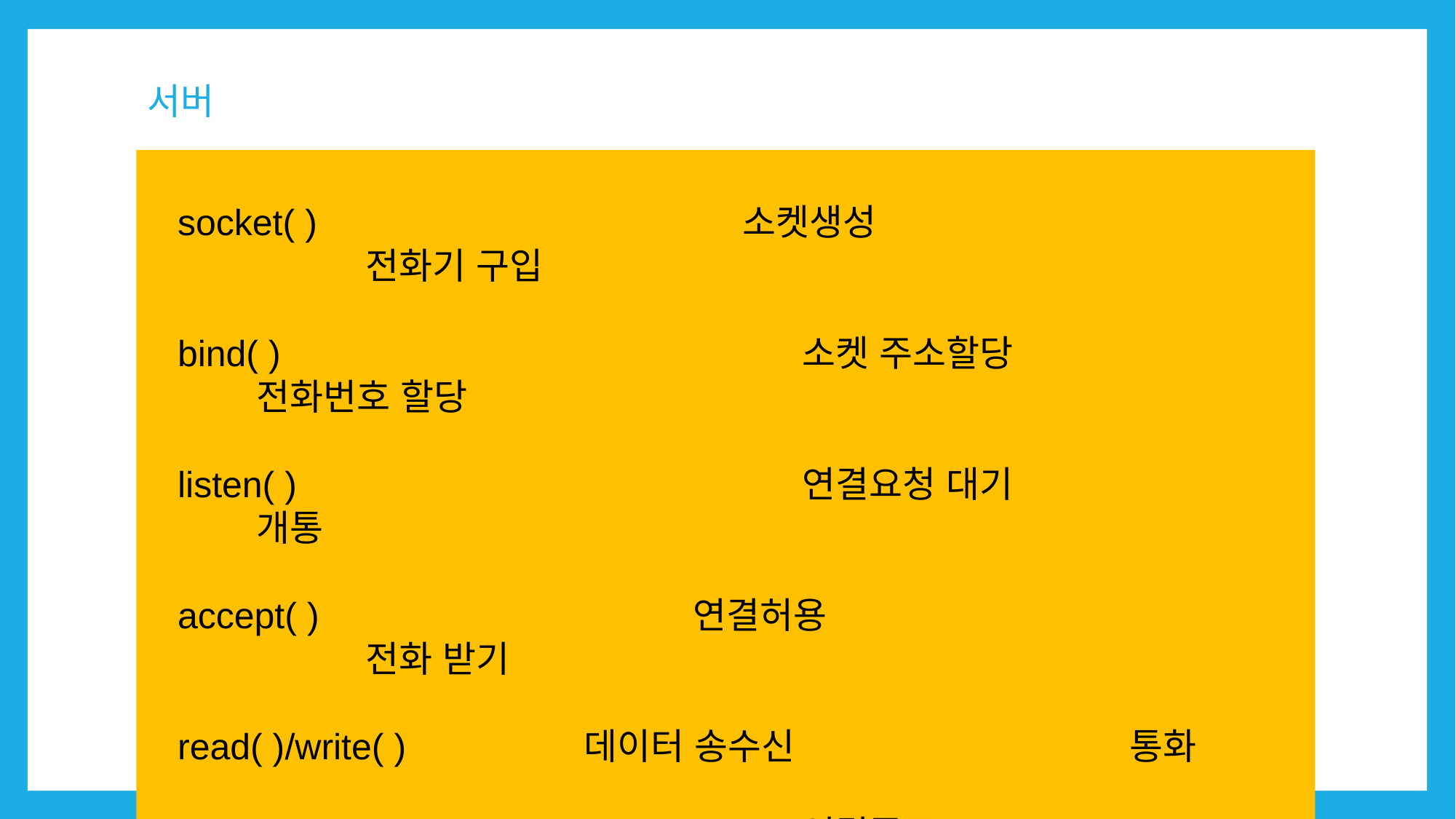

# 서버

   socket( )				    소켓생성						전화기 구입

   bind( )					소켓 주소할당				전화번호 할당

   listen( )					연결요청 대기				개통

   accept( )				연결허용						전화 받기

   read( )/write( )		데이터 송수신				통화

   close( )					연결종료						통화 종료